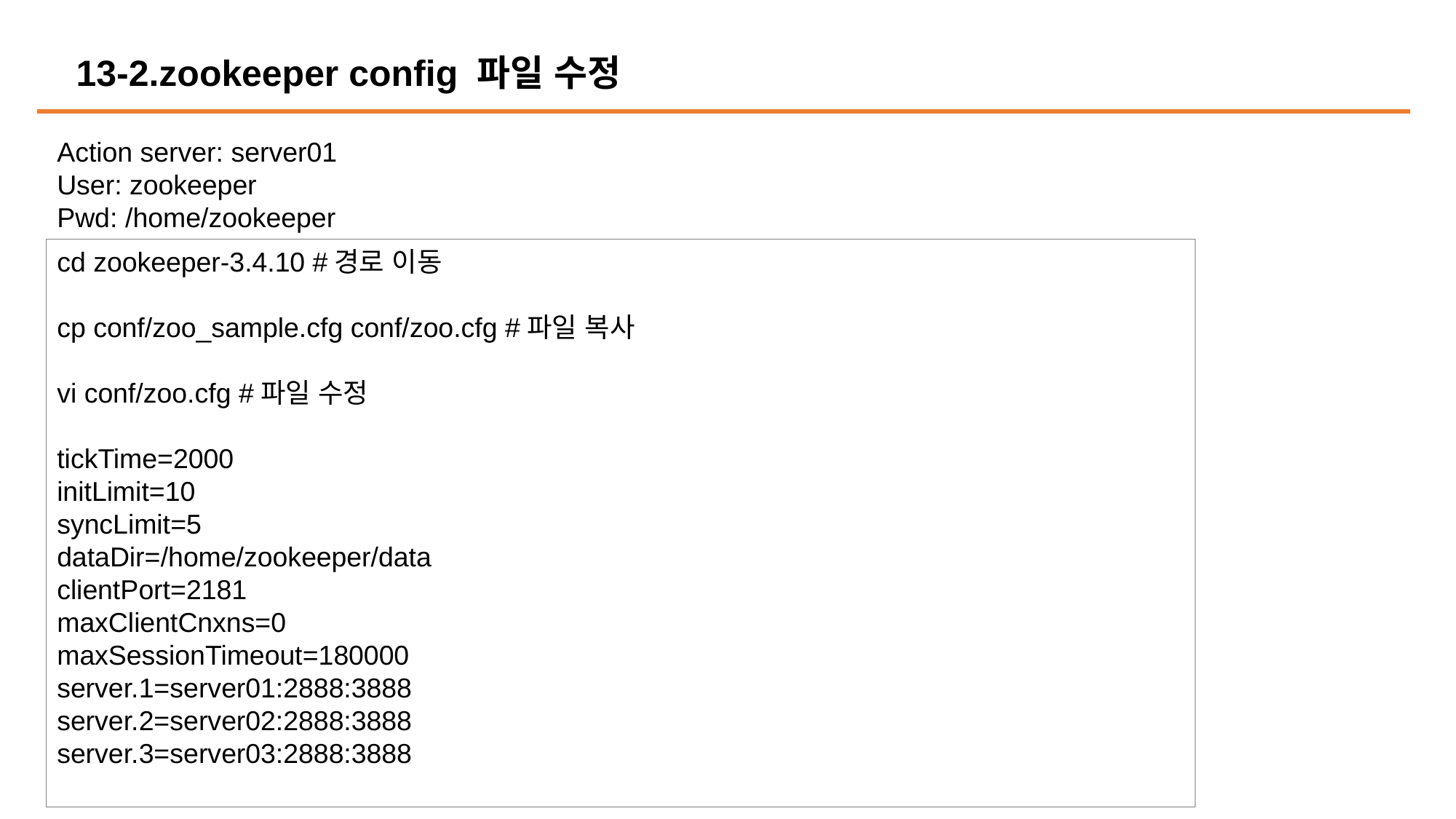

13-2.zookeeper config 파일 수정
Action server: server01
User: zookeeper
Pwd: /home/zookeeper
cd zookeeper-3.4.10 #경로 이동

cp conf/zoo_sample.cfg conf/zoo.cfg #파일 복사

vi conf/zoo.cfg #파일 수정

tickTime=2000
initLimit=10
syncLimit=5
dataDir=/home/zookeeper/data
clientPort=2181
maxClientCnxns=0
maxSessionTimeout=180000
server.1=server01:2888:3888
server.2=server02:2888:3888
server.3=server03:2888:3888